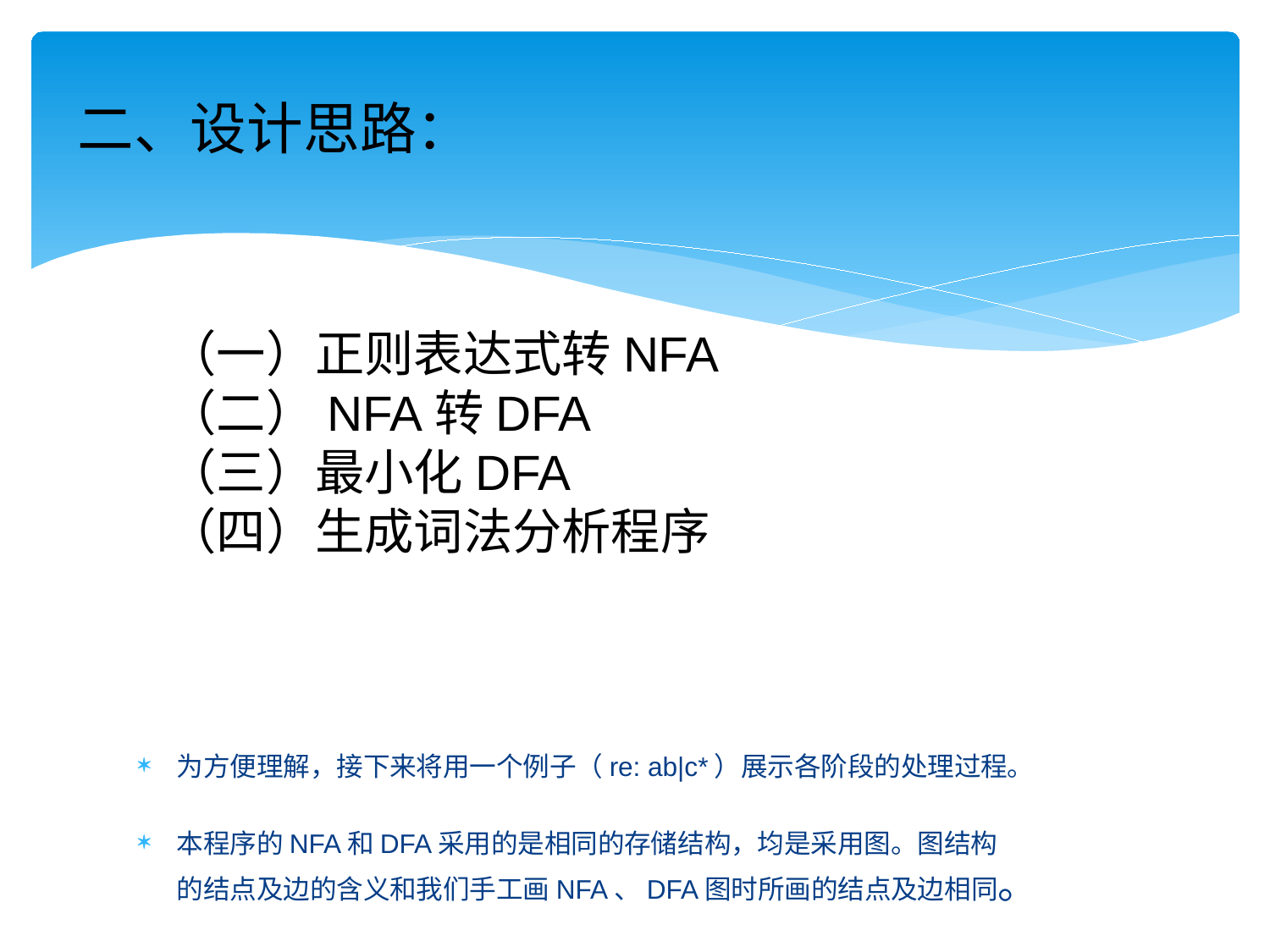

二、设计思路：
（一）正则表达式转NFA
（二）NFA转DFA
（三）最小化DFA
（四）生成词法分析程序

为方便理解，接下来将用一个例子（re: ab|c*）展示各阶段的处理过程。

本程序的NFA和DFA采用的是相同的存储结构，均是采用图。图结构的结点及边的含义和我们手工画NFA、DFA图时所画的结点及边相同。